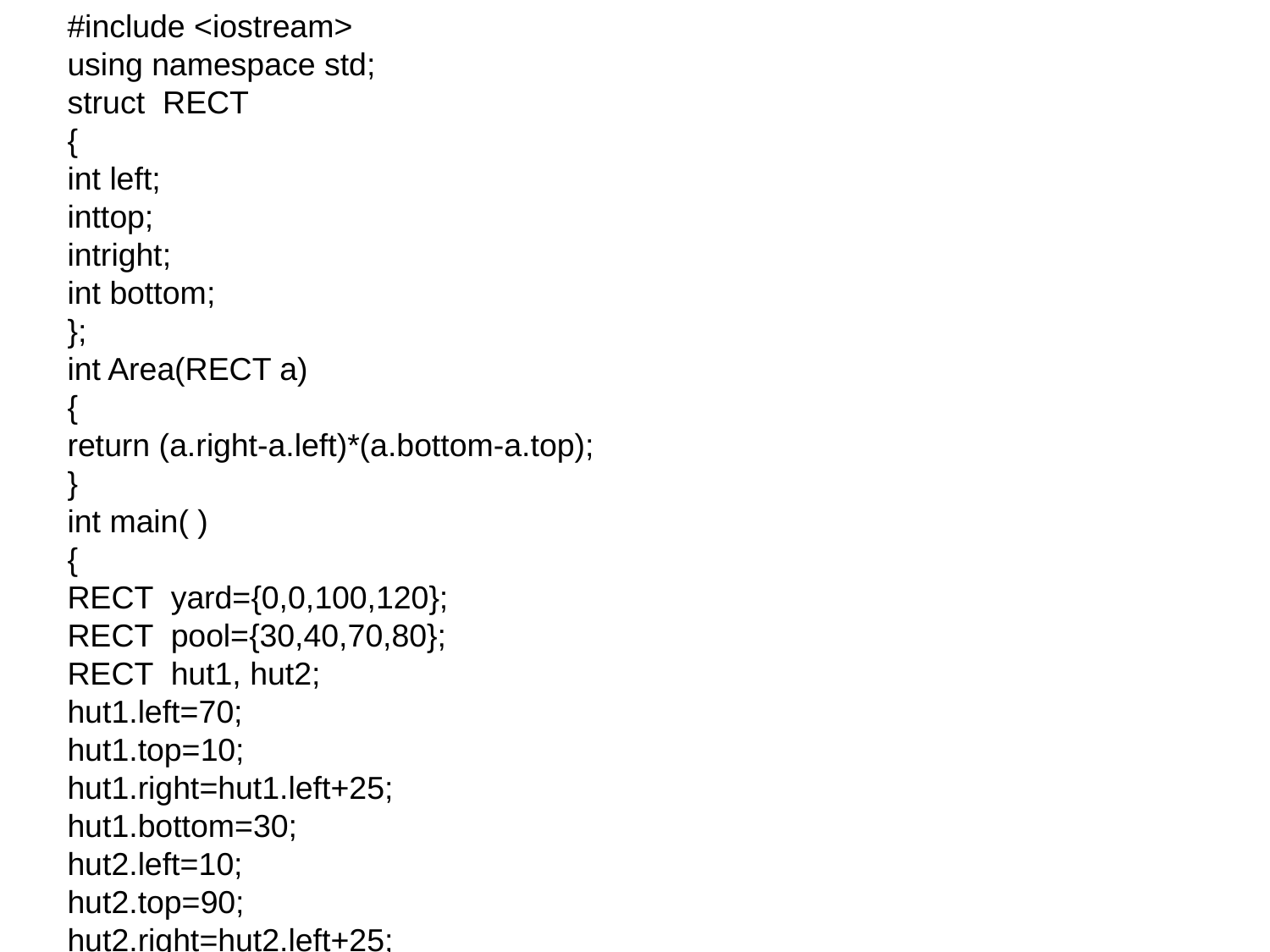

#include <iostream>
using namespace std;
struct  RECT
{
int left;
inttop;
intright;
int bottom;
};
int Area(RECT a)
{
return (a.right-a.left)*(a.bottom-a.top);
}
int main( )
{
RECT  yard={0,0,100,120};
RECT  pool={30,40,70,80};
RECT  hut1, hut2;
hut1.left=70;
hut1.top=10;
hut1.right=hut1.left+25;
hut1.bottom=30;
hut2.left=10;
hut2.top=90;
hut2.right=hut2.left+25;
hut2.bottom=110;
cout<<endl<<"庭院面积"<<Area(yard);
cout<<endl<<"水池面积"<<Area(pool);
return 0;
}